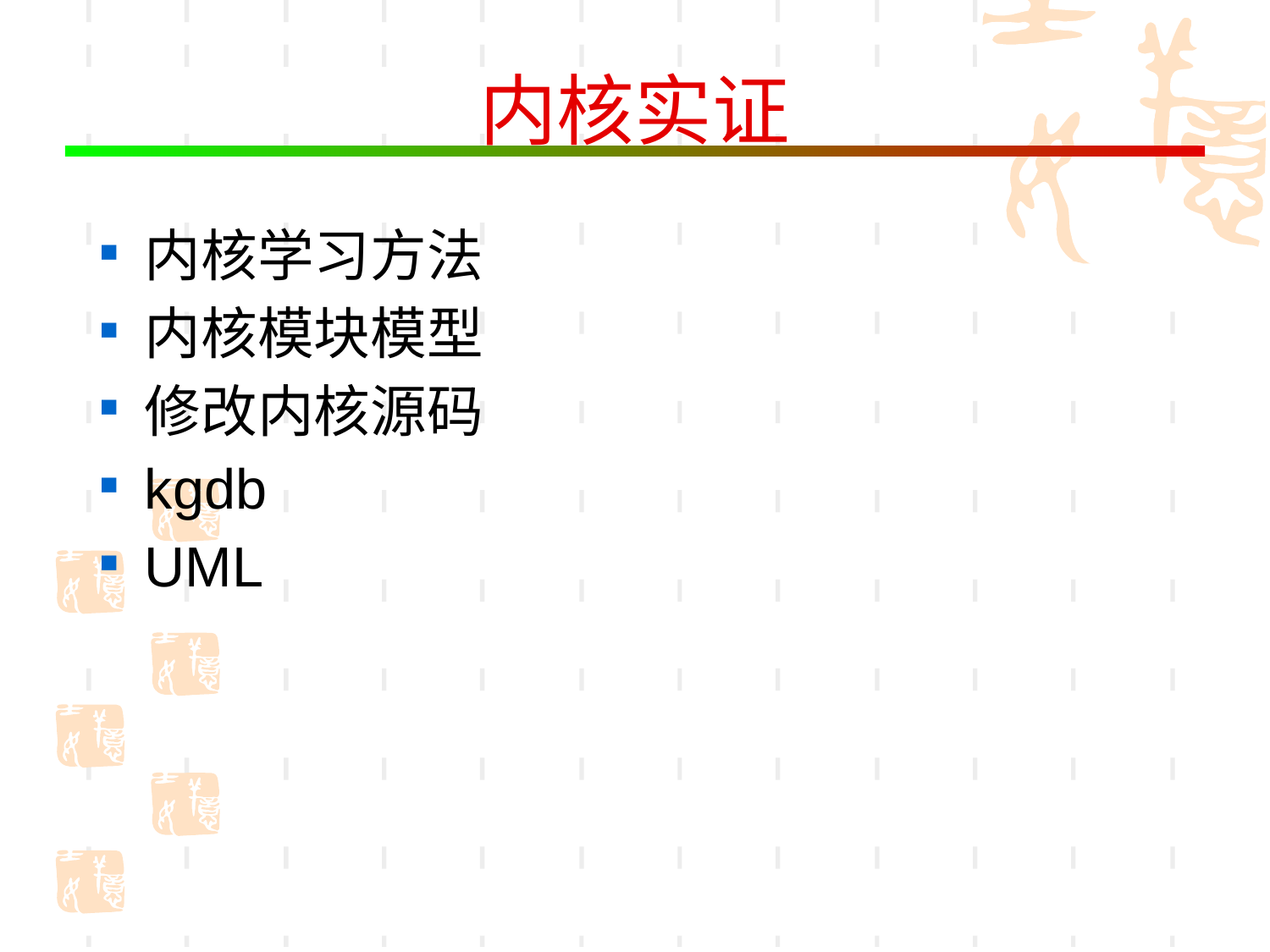

# 内核实证
内核学习方法
内核模块模型
修改内核源码
kgdb
UML